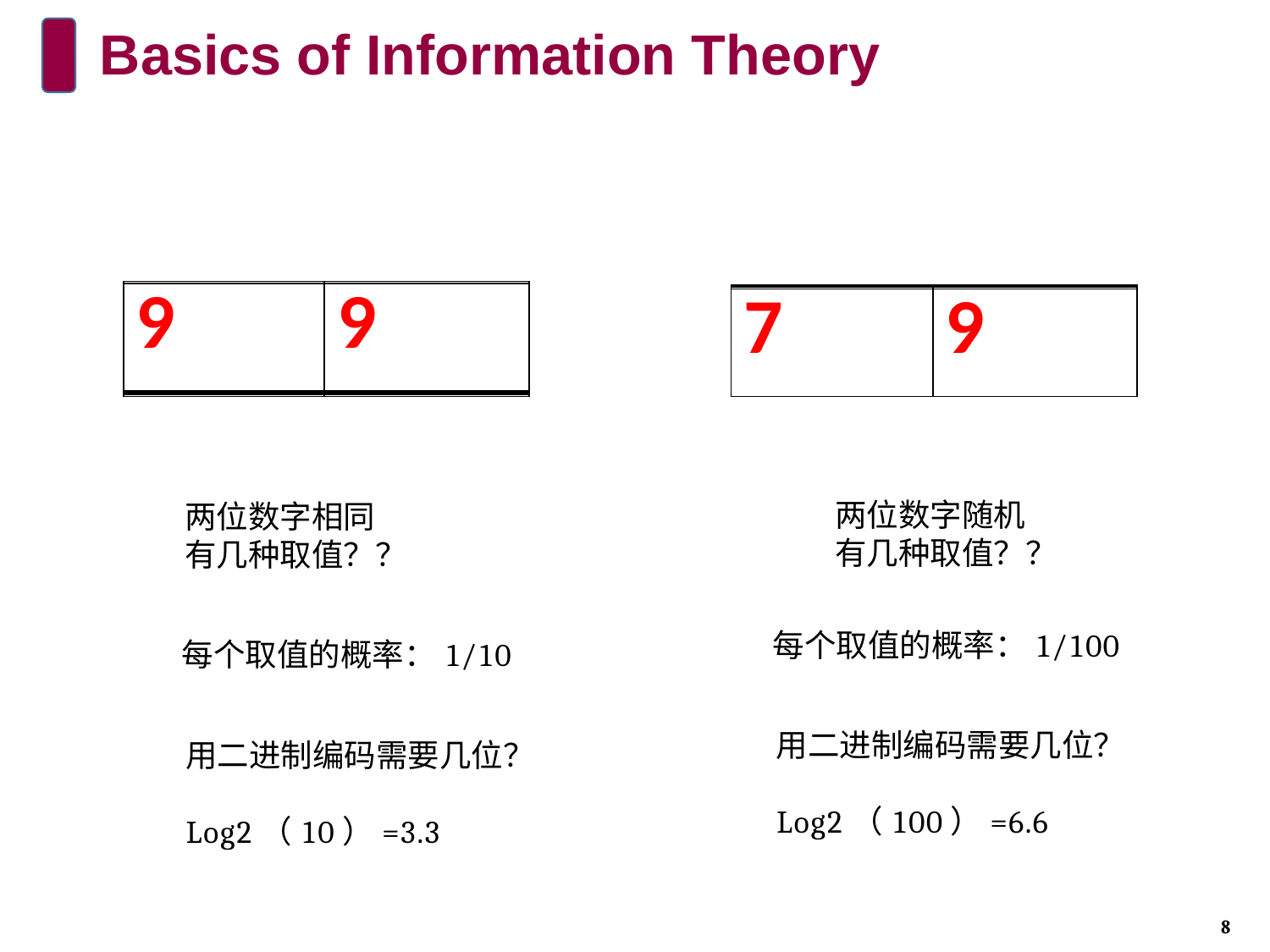

# Basics of Information Theory
| 8 | 8 |
| --- | --- |
| 6 | 6 |
| --- | --- |
| 9 | 9 |
| --- | --- |
| 7 | 7 |
| --- | --- |
| 4 | 4 |
| --- | --- |
| 5 | 5 |
| --- | --- |
| 2 | 2 |
| --- | --- |
| 3 | 3 |
| --- | --- |
| 0 | 1 |
| --- | --- |
| 2 | 9 |
| --- | --- |
| 6 | 3 |
| --- | --- |
| 1 | 0 |
| --- | --- |
| 1 | 1 |
| --- | --- |
| 9 | 5 |
| --- | --- |
| 4 | 2 |
| --- | --- |
| 0 | 0 |
| --- | --- |
| 7 | 9 |
| --- | --- |
两位数字随机
有几种取值？？
两位数字相同
有几种取值？？
每个取值的概率：1/100
每个取值的概率：1/10
用二进制编码需要几位？

Log2（100）=6.6
用二进制编码需要几位？

Log2（10）=3.3
8